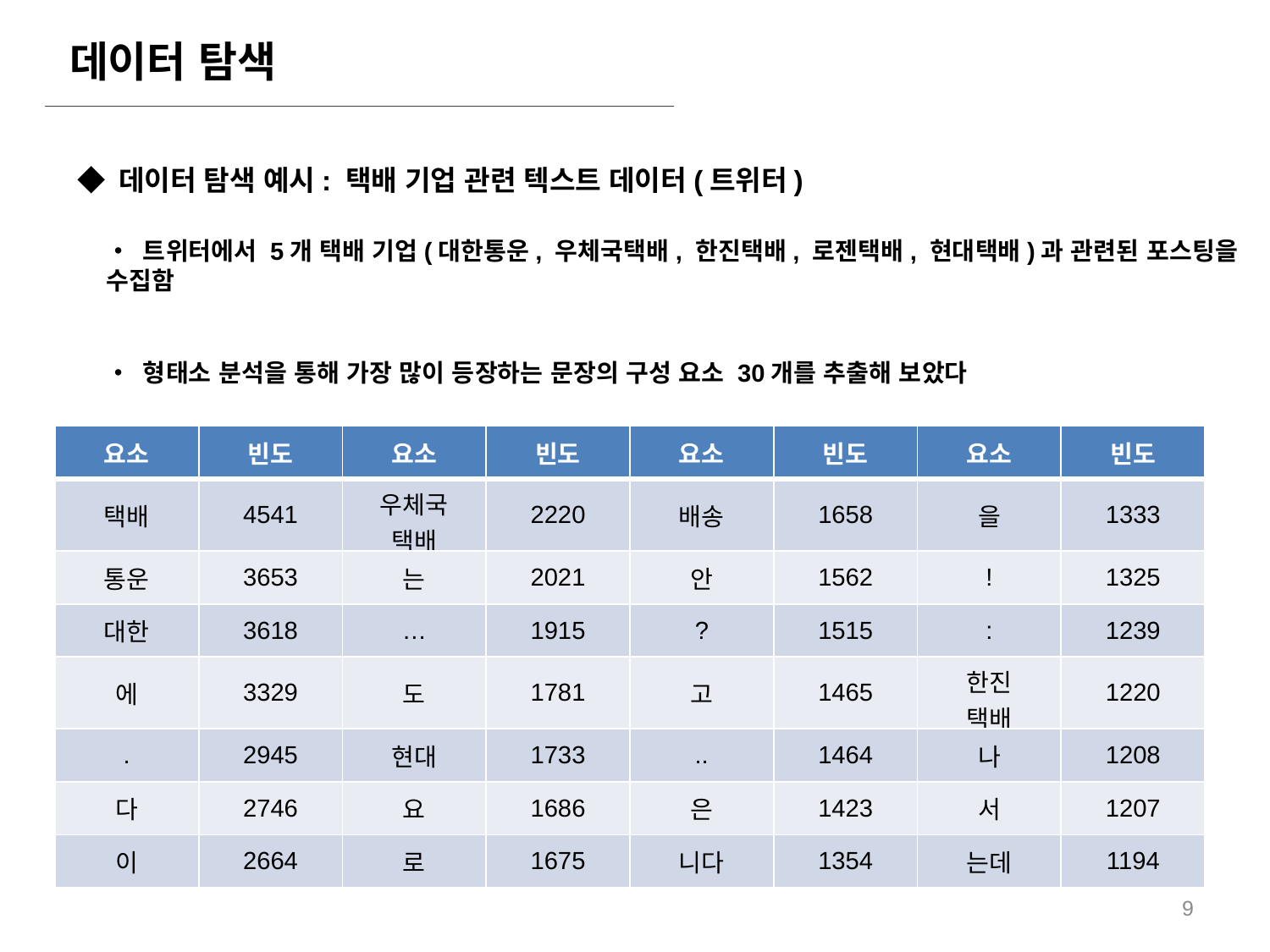

데이터 탐색
◆ 데이터 탐색 예시: 택배 기업 관련 텍스트 데이터(트위터)
• 트위터에서 5개 택배 기업(대한통운, 우체국택배, 한진택배, 로젠택배, 현대택배)과 관련된 포스팅을 수집함
• 형태소 분석을 통해 가장 많이 등장하는 문장의 구성 요소 30개를 추출해 보았다
| 요소 | 빈도 | 요소 | 빈도 | 요소 | 빈도 | 요소 | 빈도 |
| --- | --- | --- | --- | --- | --- | --- | --- |
| 택배 | 4541 | 우체국 택배 | 2220 | 배송 | 1658 | 을 | 1333 |
| 통운 | 3653 | 는 | 2021 | 안 | 1562 | ! | 1325 |
| 대한 | 3618 | … | 1915 | ? | 1515 | : | 1239 |
| 에 | 3329 | 도 | 1781 | 고 | 1465 | 한진 택배 | 1220 |
| . | 2945 | 현대 | 1733 | .. | 1464 | 나 | 1208 |
| 다 | 2746 | 요 | 1686 | 은 | 1423 | 서 | 1207 |
| 이 | 2664 | 로 | 1675 | 니다 | 1354 | 는데 | 1194 |
9